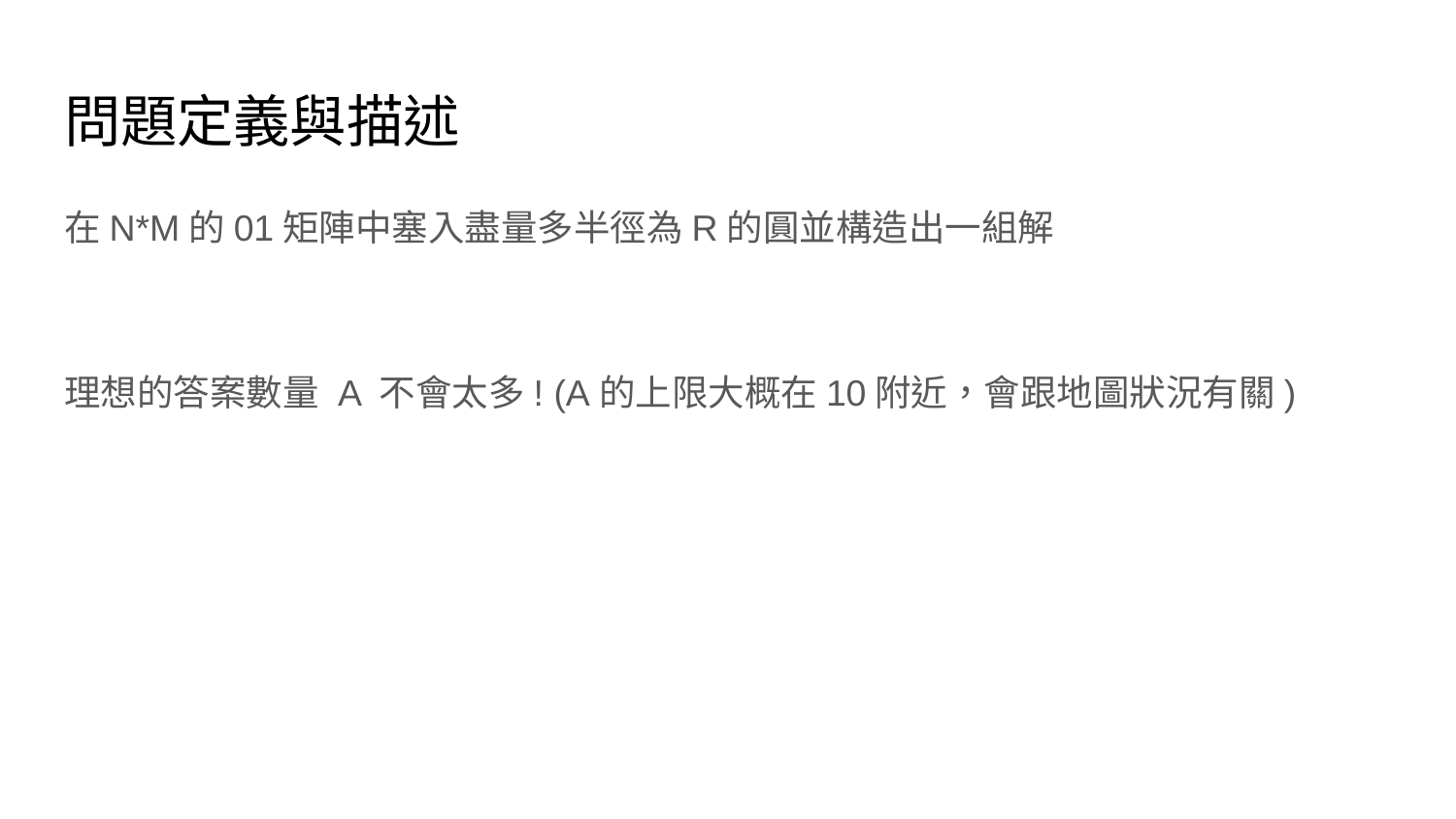

# 問題定義與描述
在N*M的01矩陣中塞入盡量多半徑為R的圓並構造出一組解

理想的答案數量 A 不會太多! (A的上限大概在10附近，會跟地圖狀況有關)